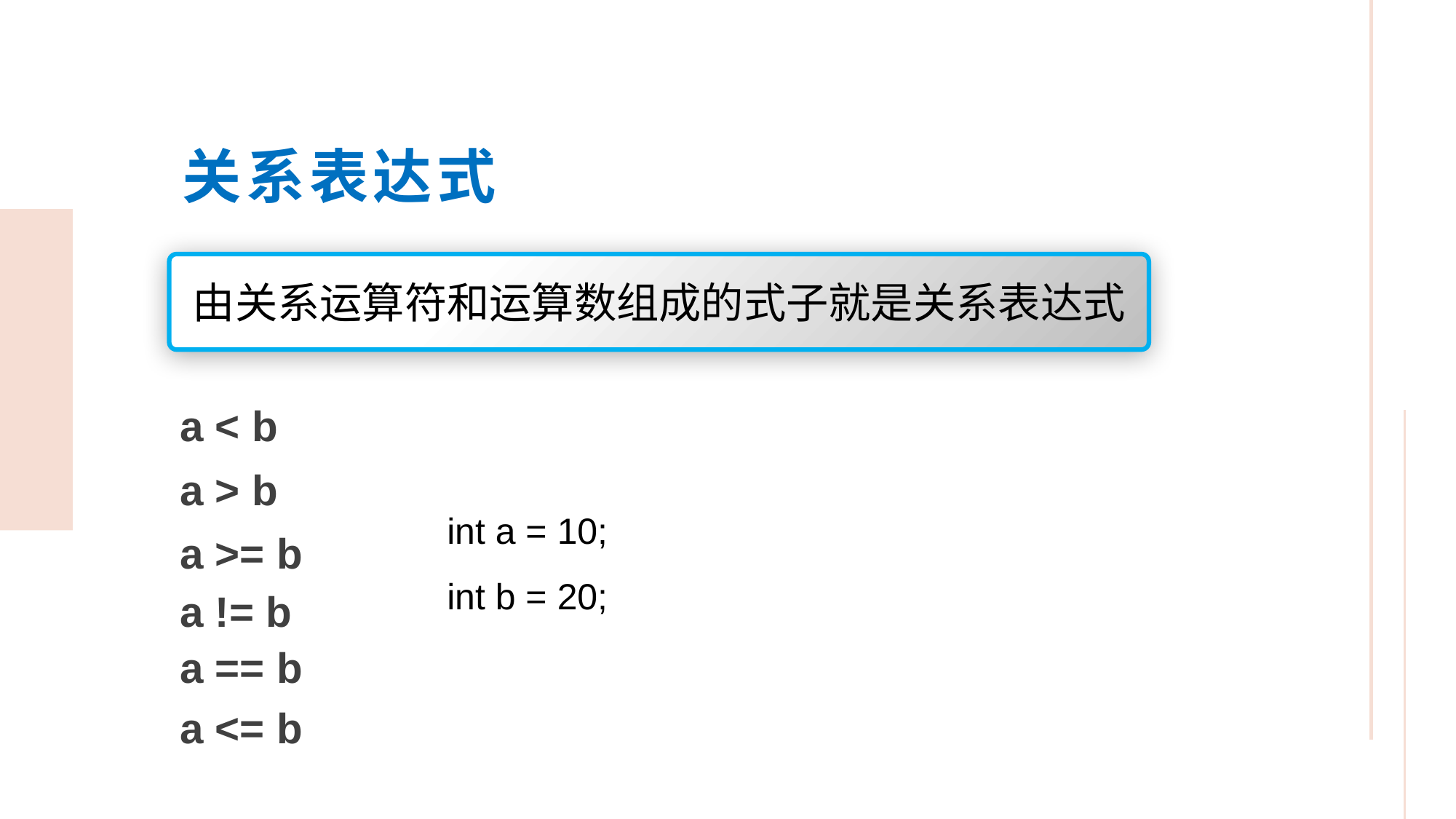

关系表达式
由关系运算符和运算数组成的式子就是关系表达式
a < b
a > b
int a = 10;
int b = 20;
a >= b
a != b
a == b
a <= b